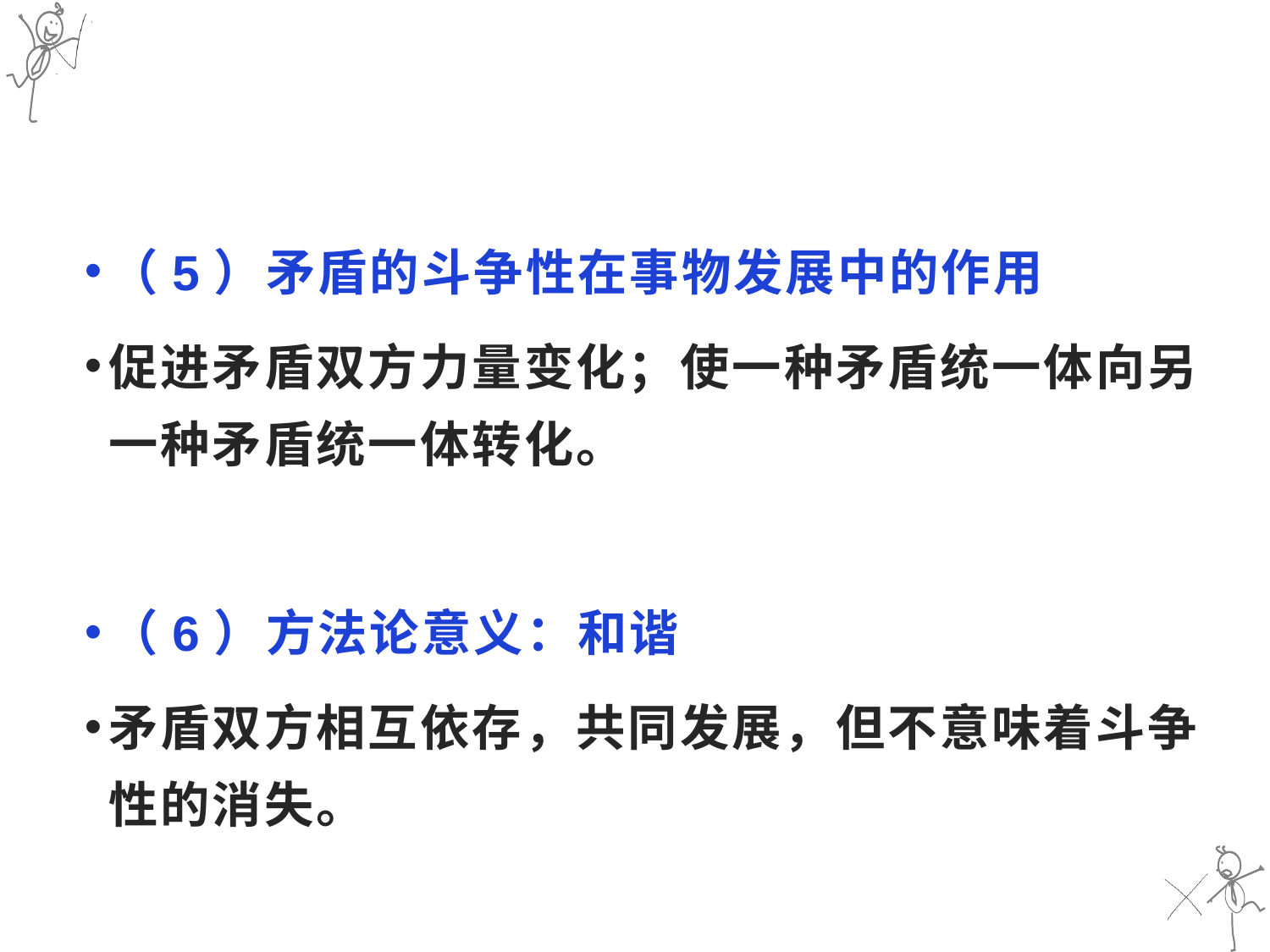

（5）矛盾的斗争性在事物发展中的作用
促进矛盾双方力量变化；使一种矛盾统一体向另一种矛盾统一体转化。

（6）方法论意义：和谐
矛盾双方相互依存，共同发展，但不意味着斗争性的消失。